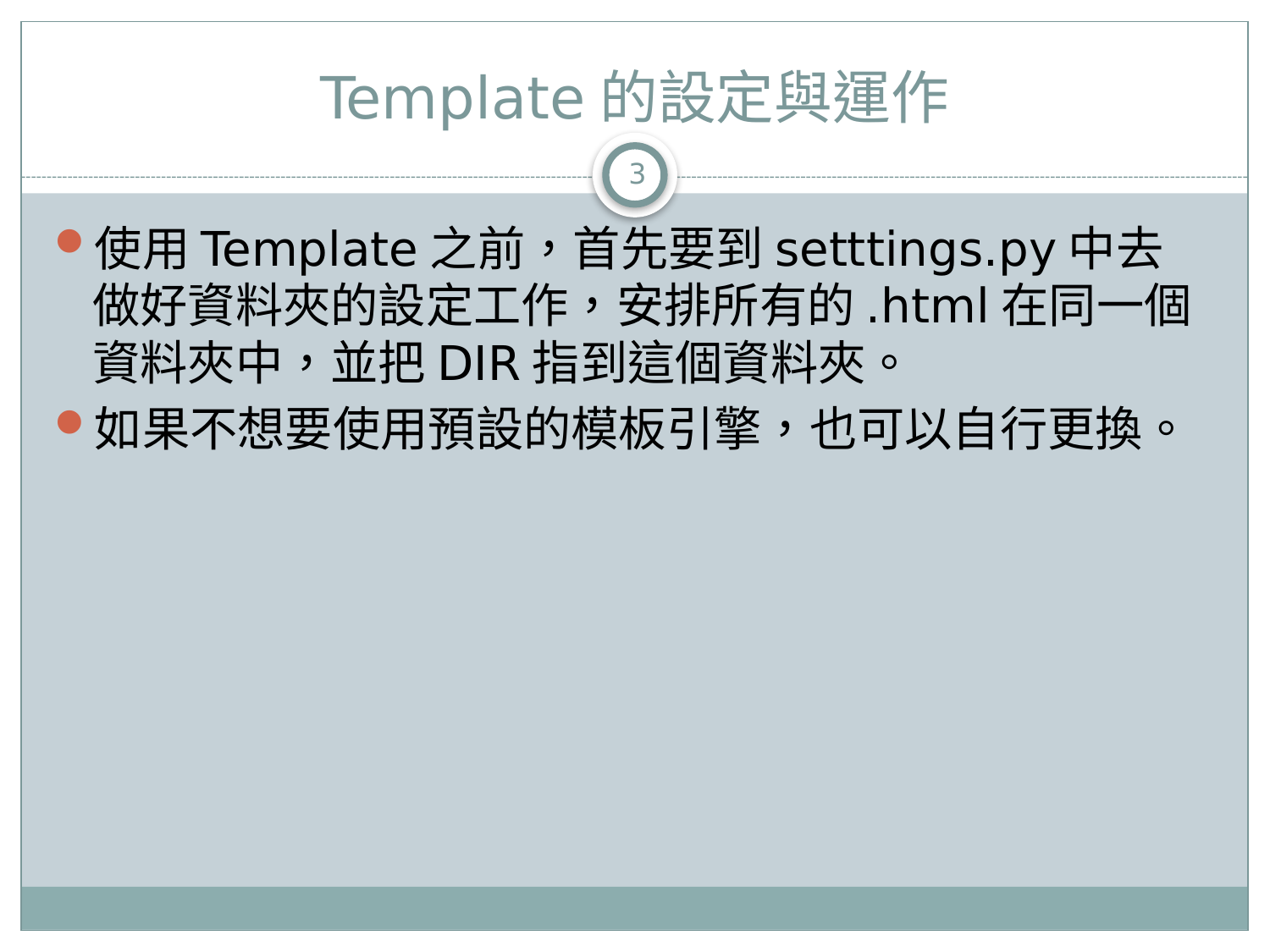

# Template的設定與運作
3
使用Template之前，首先要到setttings.py中去做好資料夾的設定工作，安排所有的.html在同一個資料夾中，並把DIR指到這個資料夾。
如果不想要使用預設的模板引擎，也可以自行更換。